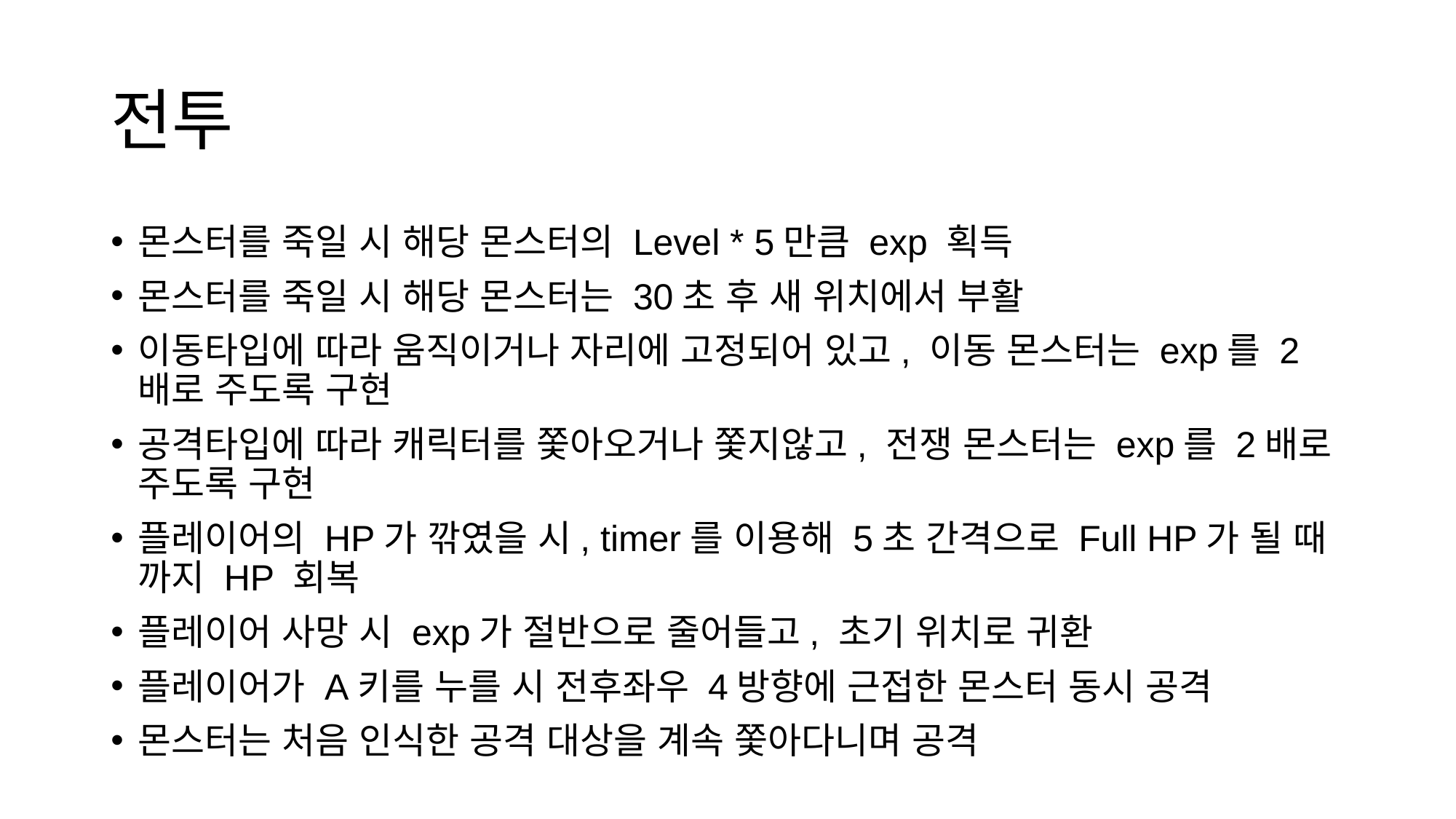

# 전투
몬스터를 죽일 시 해당 몬스터의 Level * 5만큼 exp 획득
몬스터를 죽일 시 해당 몬스터는 30초 후 새 위치에서 부활
이동타입에 따라 움직이거나 자리에 고정되어 있고, 이동 몬스터는 exp를 2배로 주도록 구현
공격타입에 따라 캐릭터를 쫓아오거나 쫓지않고, 전쟁 몬스터는 exp를 2배로 주도록 구현
플레이어의 HP가 깎였을 시, timer를 이용해 5초 간격으로 Full HP가 될 때 까지 HP 회복
플레이어 사망 시 exp가 절반으로 줄어들고, 초기 위치로 귀환
플레이어가 A키를 누를 시 전후좌우 4방향에 근접한 몬스터 동시 공격
몬스터는 처음 인식한 공격 대상을 계속 쫓아다니며 공격